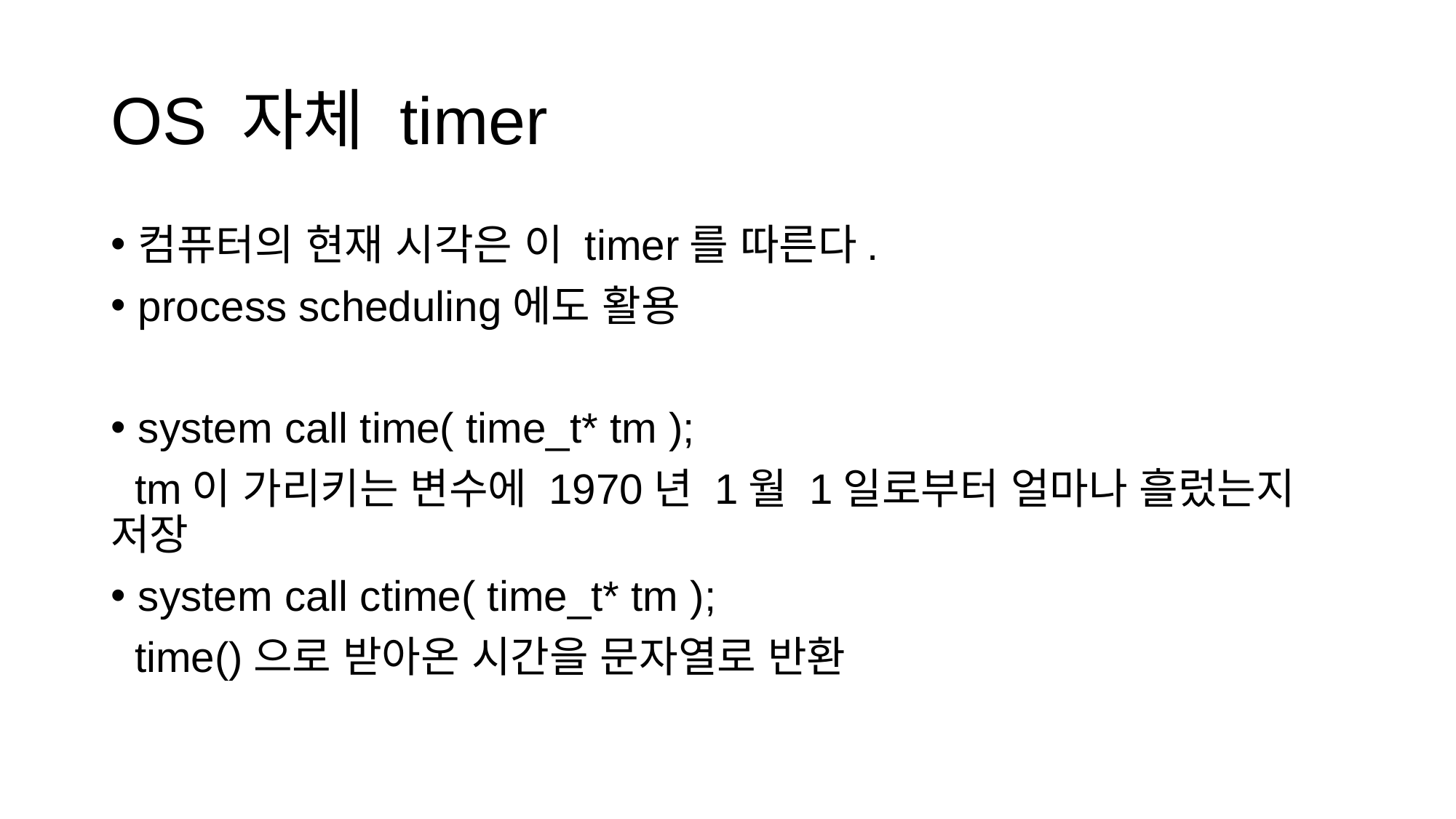

# OS 자체 timer
컴퓨터의 현재 시각은 이 timer를 따른다.
process scheduling에도 활용

system call time( time_t* tm );
  tm이 가리키는 변수에 1970년 1월 1일로부터 얼마나 흘렀는지 저장
system call ctime( time_t* tm );
  time()으로 받아온 시간을 문자열로 반환